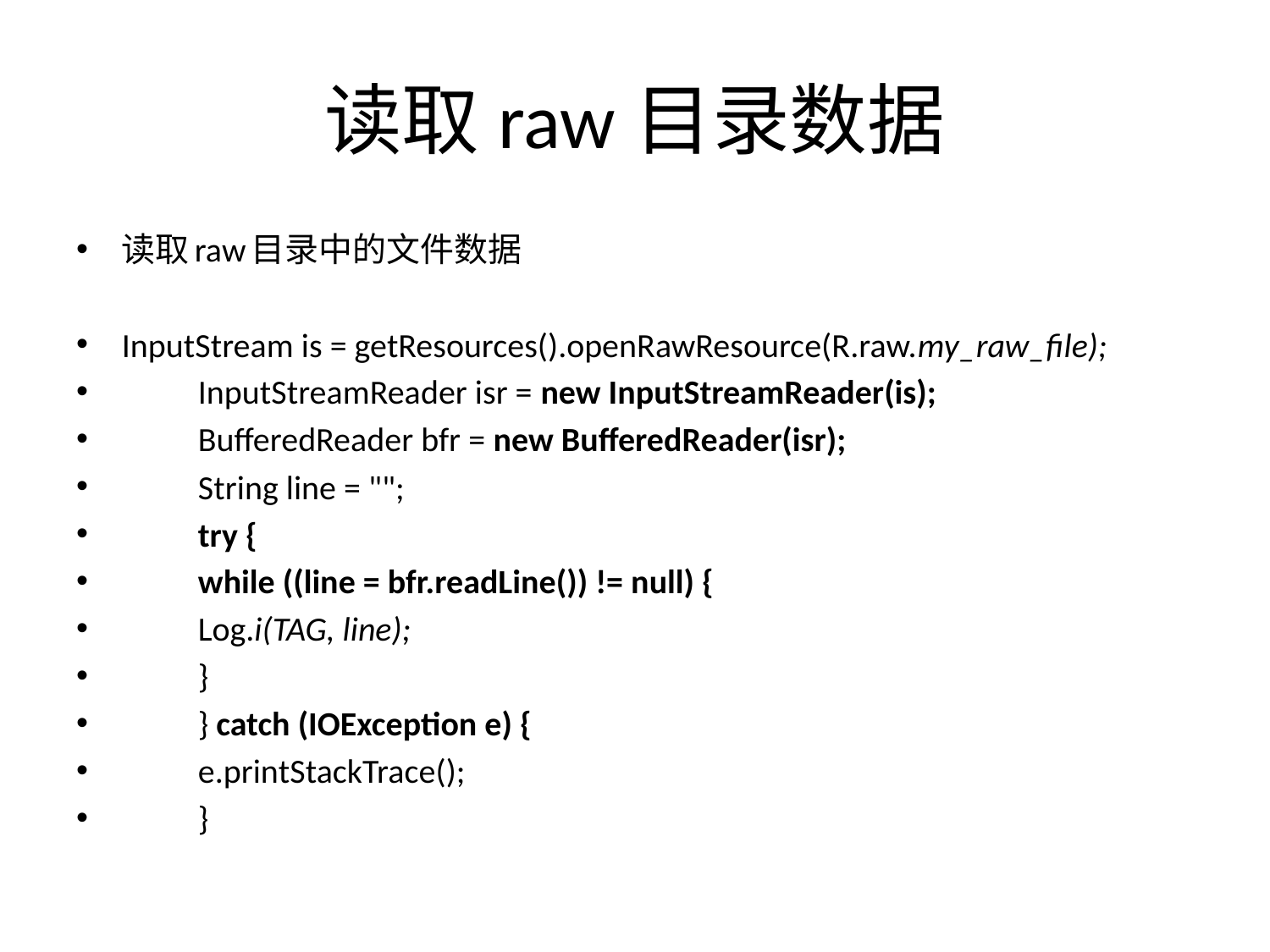

# 读取raw目录数据
读取raw目录中的文件数据

InputStream is = getResources().openRawResource(R.raw.my_raw_file);
    	InputStreamReader isr = new InputStreamReader(is);
    	BufferedReader bfr = new BufferedReader(isr);
    	String line = "";
    	try {
			while ((line = bfr.readLine()) != null) {
				Log.i(TAG, line);
			}
		} catch (IOException e) {
			e.printStackTrace();
		}